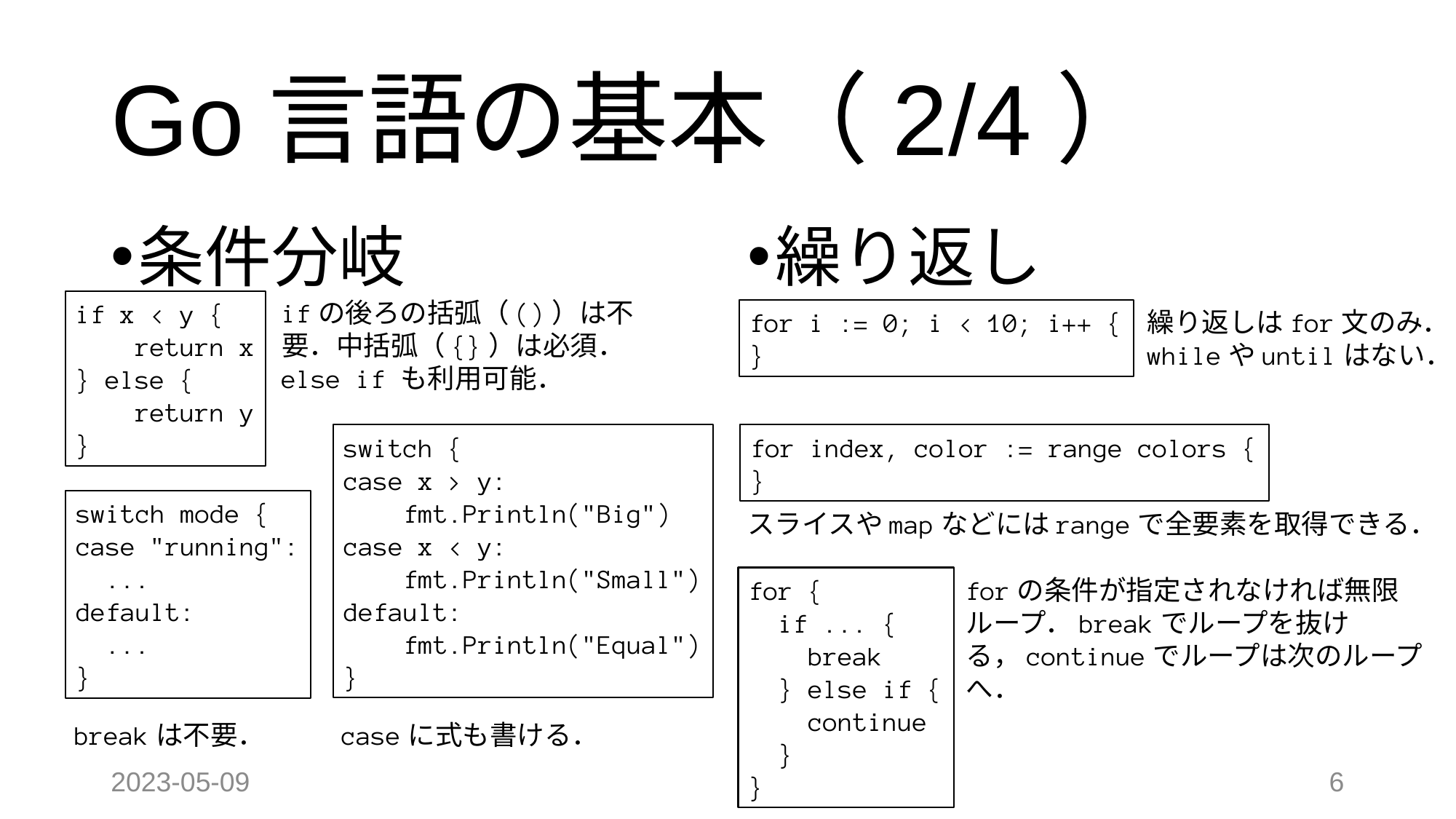

# Go言語の基本（2/4）
条件分岐
繰り返し
ifの後ろの括弧（()）は不要．中括弧（{}）は必須．
else if も利用可能．
if x < y {
    return x
} else {
    return y
}
繰り返しはfor文のみ．whileやuntilはない．
for i := 0; i < 10; i++ {
}
switch {
case x > y:
    fmt.Println("Big")
case x < y:
    fmt.Println("Small")
default:
    fmt.Println("Equal")
}
for index, color := range colors {
}
switch mode {
case "running":
  ...
default:
  ...
}
スライスやmapなどにはrangeで全要素を取得できる．
forの条件が指定されなければ無限ループ．breakでループを抜ける，continueでループは次のループへ．
for {
  if ... {
    break
  } else if {
    continue
  }
}
breakは不要．
caseに式も書ける．
2023-05-09
6